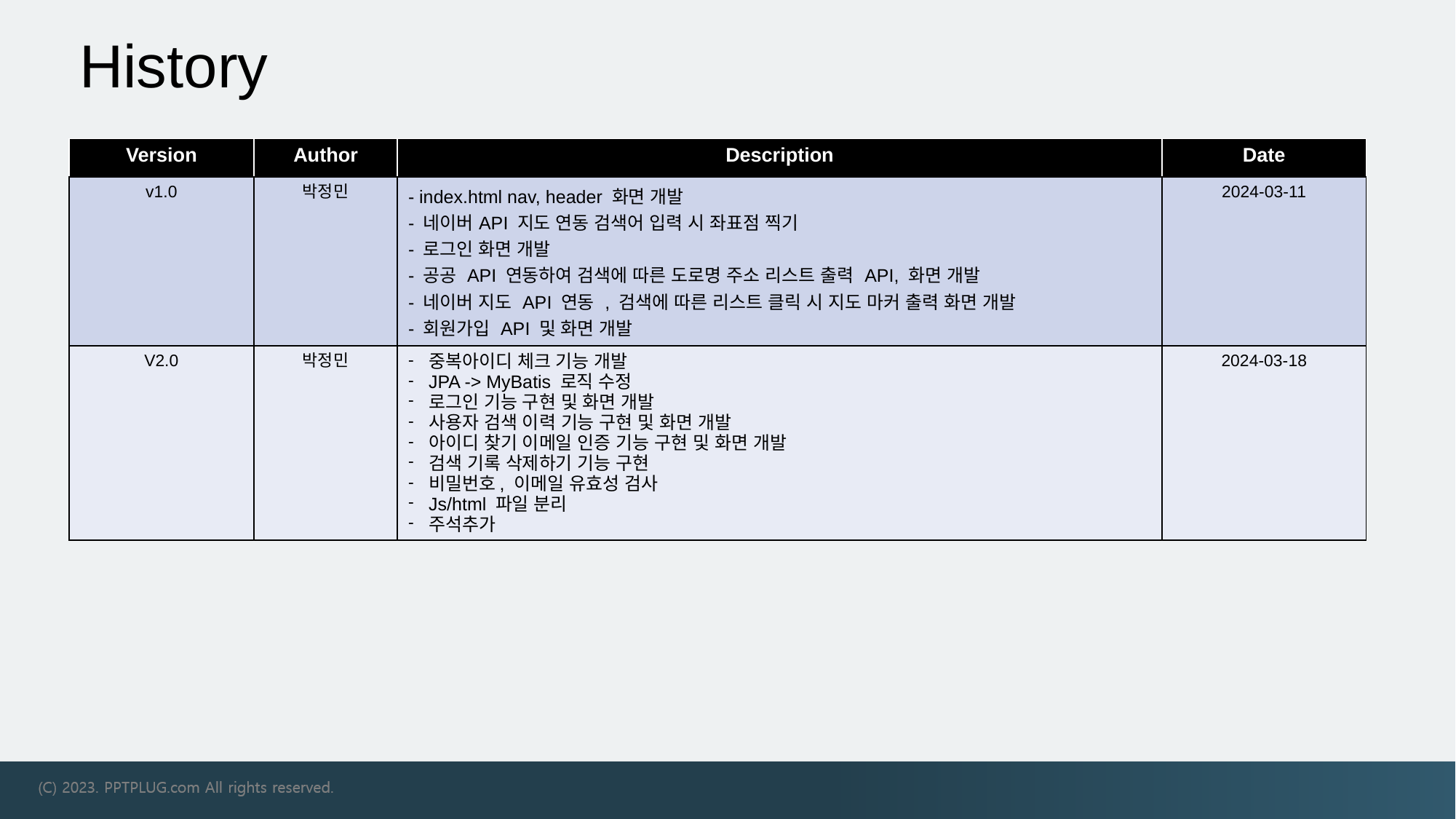

# History
| Version | Author | Description | Date |
| --- | --- | --- | --- |
| v1.0 | 박정민 | - index.html nav, header 화면 개발 - 네이버API 지도 연동 검색어 입력 시 좌표점 찍기 - 로그인 화면 개발 - 공공 API 연동하여 검색에 따른 도로명 주소 리스트 출력 API, 화면 개발 - 네이버 지도 API 연동 , 검색에 따른 리스트 클릭 시 지도 마커 출력 화면 개발 - 회원가입 API 및 화면 개발 | 2024-03-11 |
| V2.0 | 박정민 | 중복아이디 체크 기능 개발 JPA -> MyBatis 로직 수정 로그인 기능 구현 및 화면 개발 사용자 검색 이력 기능 구현 및 화면 개발 아이디 찾기 이메일 인증 기능 구현 및 화면 개발 검색 기록 삭제하기 기능 구현 비밀번호, 이메일 유효성 검사 Js/html 파일 분리 주석추가 | 2024-03-18 |